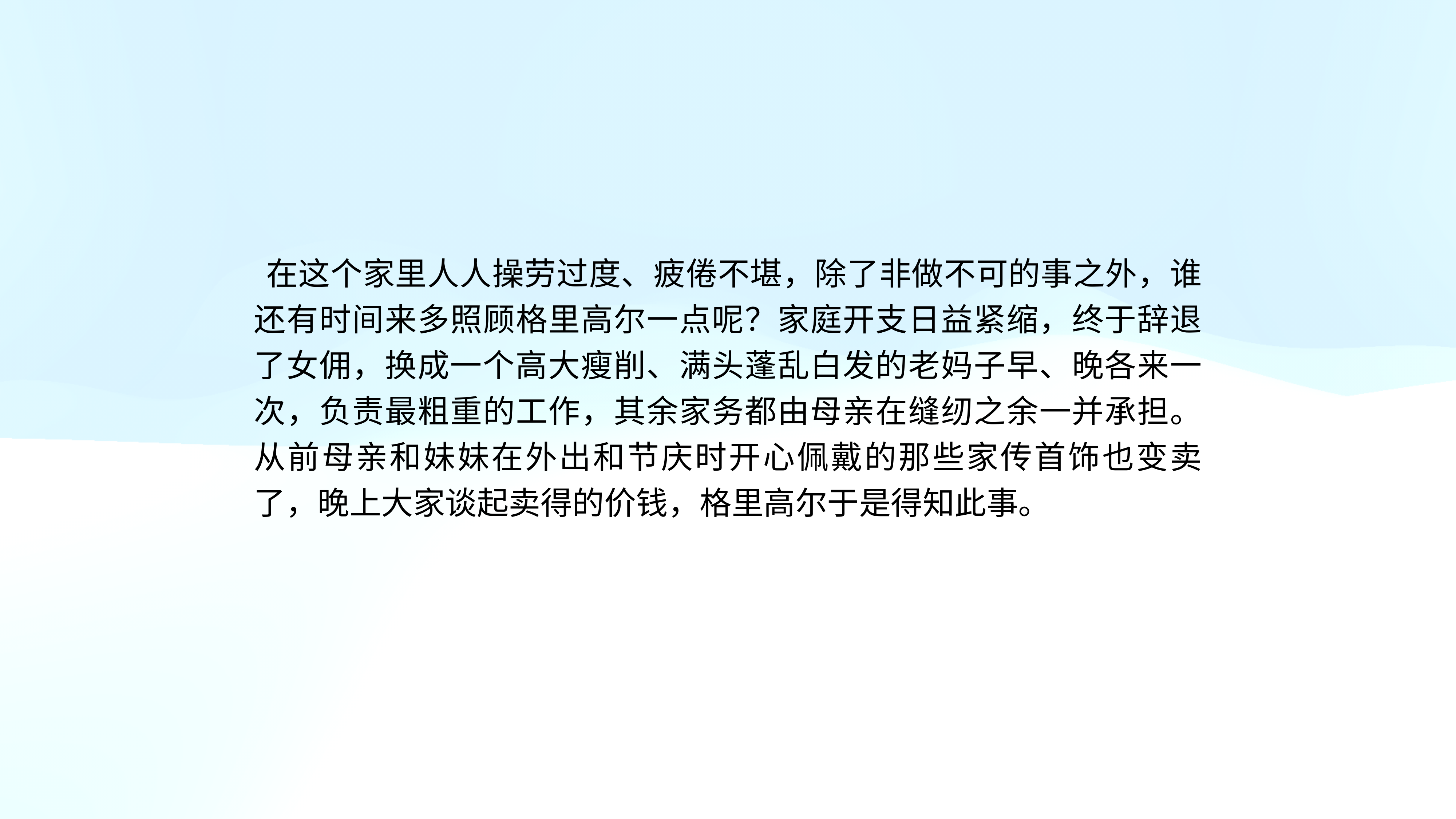

在这个家里人人操劳过度、疲倦不堪，除了非做不可的事之外，谁还有时间来多照顾格里高尔一点呢？家庭开支日益紧缩，终于辞退了女佣，换成一个高大瘦削、满头蓬乱白发的老妈子早、晚各来一次，负责最粗重的工作，其余家务都由母亲在缝纫之余一并承担。从前母亲和妹妹在外出和节庆时开心佩戴的那些家传首饰也变卖了，晚上大家谈起卖得的价钱，格里高尔于是得知此事。